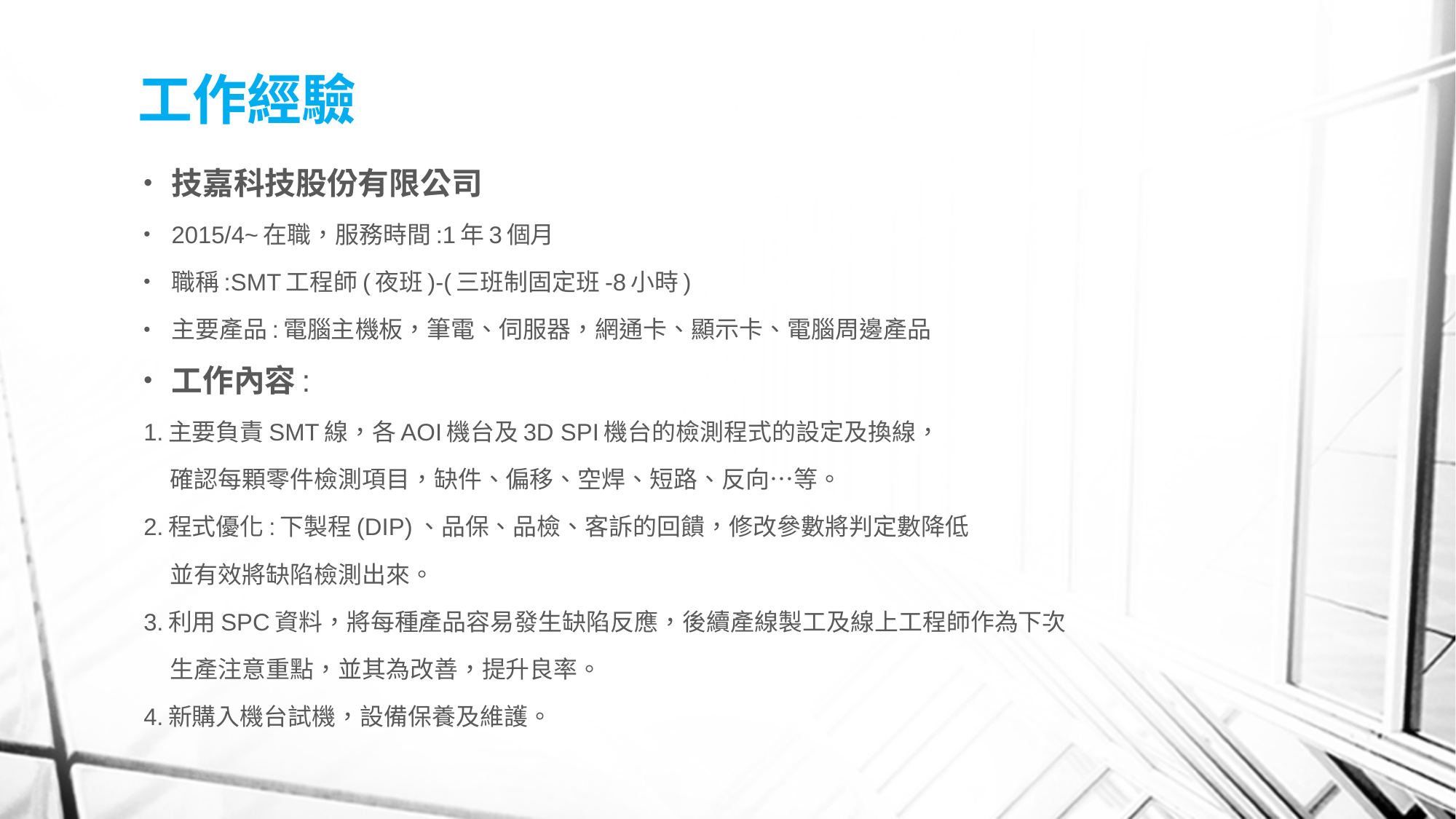

# 工作經驗
技嘉科技股份有限公司
2015/4~在職，服務時間:1年3個月
職稱:SMT工程師(夜班)-(三班制固定班-8小時)
主要產品:電腦主機板，筆電、伺服器，網通卡、顯示卡、電腦周邊產品
工作內容:
1.主要負責SMT線，各AOI機台及3D SPI機台的檢測程式的設定及換線，
    確認每顆零件檢測項目，缺件、偏移、空焊、短路、反向…等。
2.程式優化:下製程(DIP)、品保、品檢、客訴的回饋，修改參數將判定數降低
    並有效將缺陷檢測出來。
3.利用SPC資料，將每種產品容易發生缺陷反應，後續產線製工及線上工程師作為下次
    生產注意重點，並其為改善，提升良率。
4.新購入機台試機，設備保養及維護。